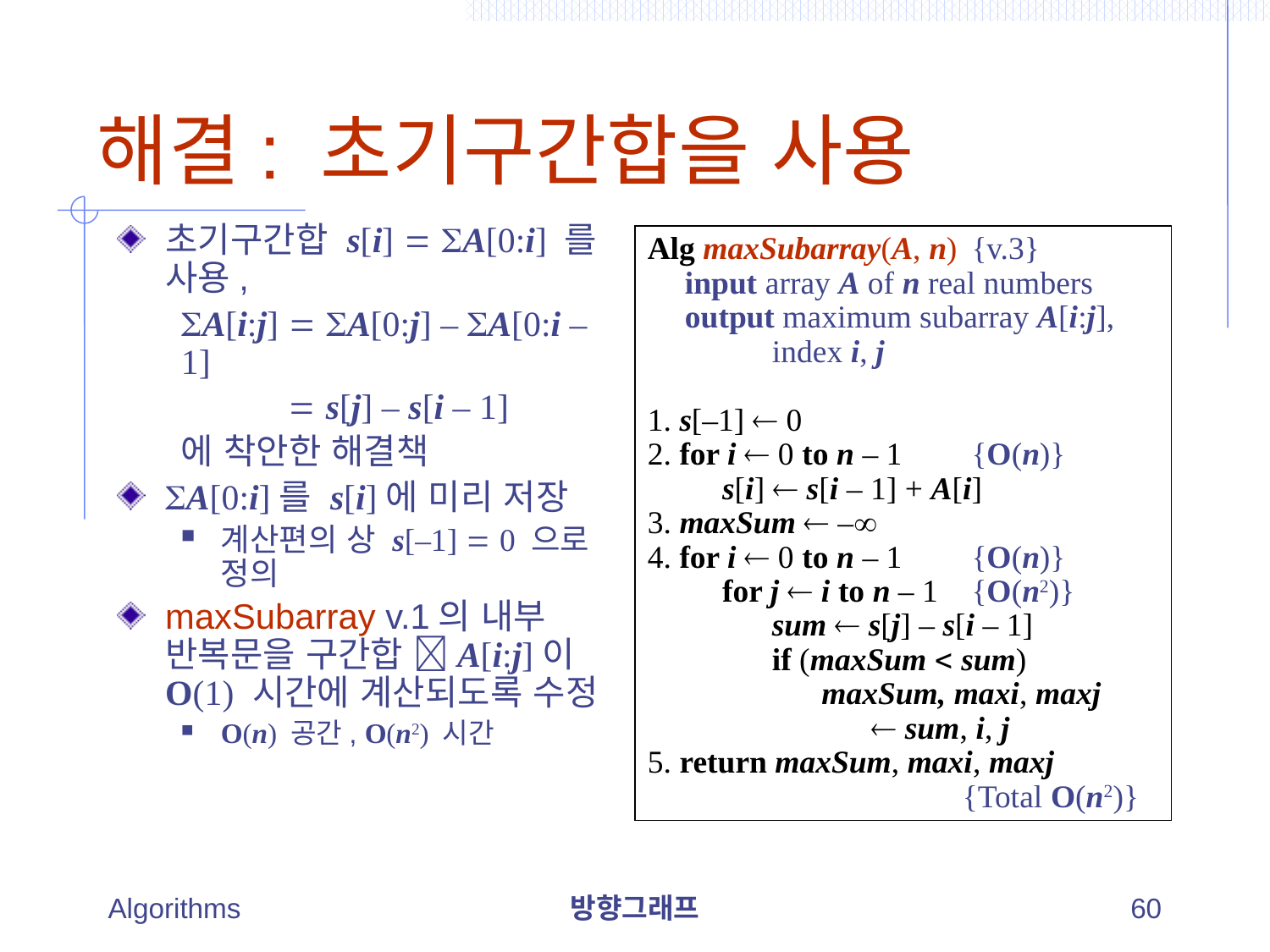

# 해결: 초기구간합을 사용
초기구간합 s[i] = ΣA[0:i] 를 사용,
ΣA[i:j] = ΣA[0:j] – ΣA[0:i – 1]
            = s[j] – s[i – 1]
에 착안한 해결책
ΣA[0:i]를 s[i]에 미리 저장
계산편의 상 s[–1] = 0 으로 정의
maxSubarray v.1의 내부 반복문을 구간합 ΣA[i:j]이 O(1) 시간에 계산되도록 수정
O(n) 공간, O(n2) 시간
Alg maxSubarray(A, n)	{v.3}
	input array A of n real numbers
	output maximum subarray A[i:j], 				index i, j

1. s[–1] ← 0
2. for i ← 0 to n – 1		{O(n)}
		s[i] ← s[i – 1] + A[i]
3. maxSum ← –∞
4. for i ← 0 to n – 1		{O(n)}
		for j ← i to n – 1	{O(n2)}
			sum ← s[j] – s[i – 1]
			if (maxSum < sum)
				maxSum, maxi, maxj
				 	← sum, i, j
5. return maxSum, maxi, maxj
			{Total O(n2)}
Algorithms
방향그래프
60